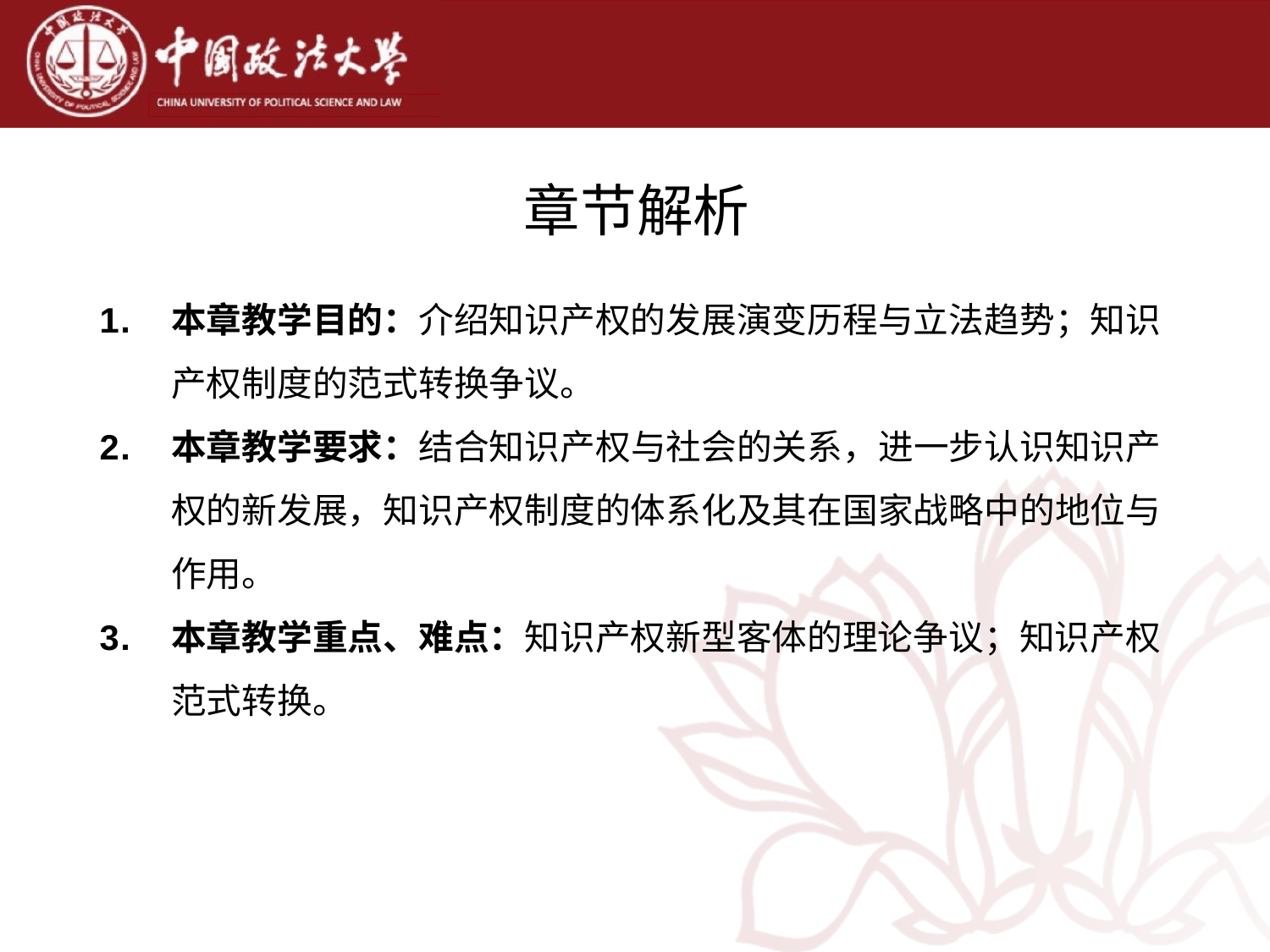

# 章节解析
本章教学目的：介绍知识产权的发展演变历程与立法趋势；知识产权制度的范式转换争议。
本章教学要求：结合知识产权与社会的关系，进一步认识知识产权的新发展，知识产权制度的体系化及其在国家战略中的地位与作用。
本章教学重点、难点：知识产权新型客体的理论争议；知识产权范式转换。